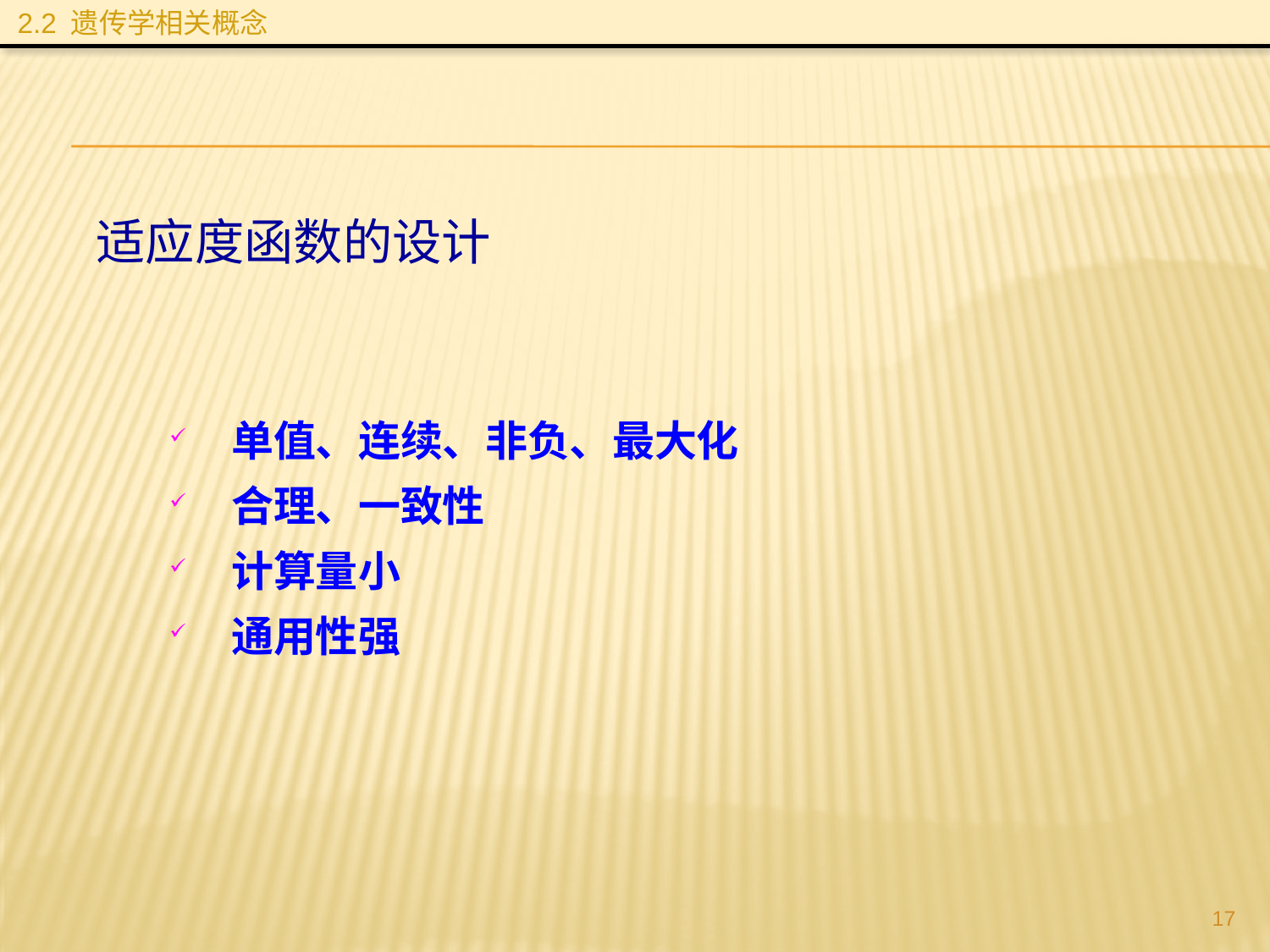

2.2 遗传学相关概念

适应度函数的设计

单值、连续、非负、最大化
合理、一致性
计算量小
通用性强
17